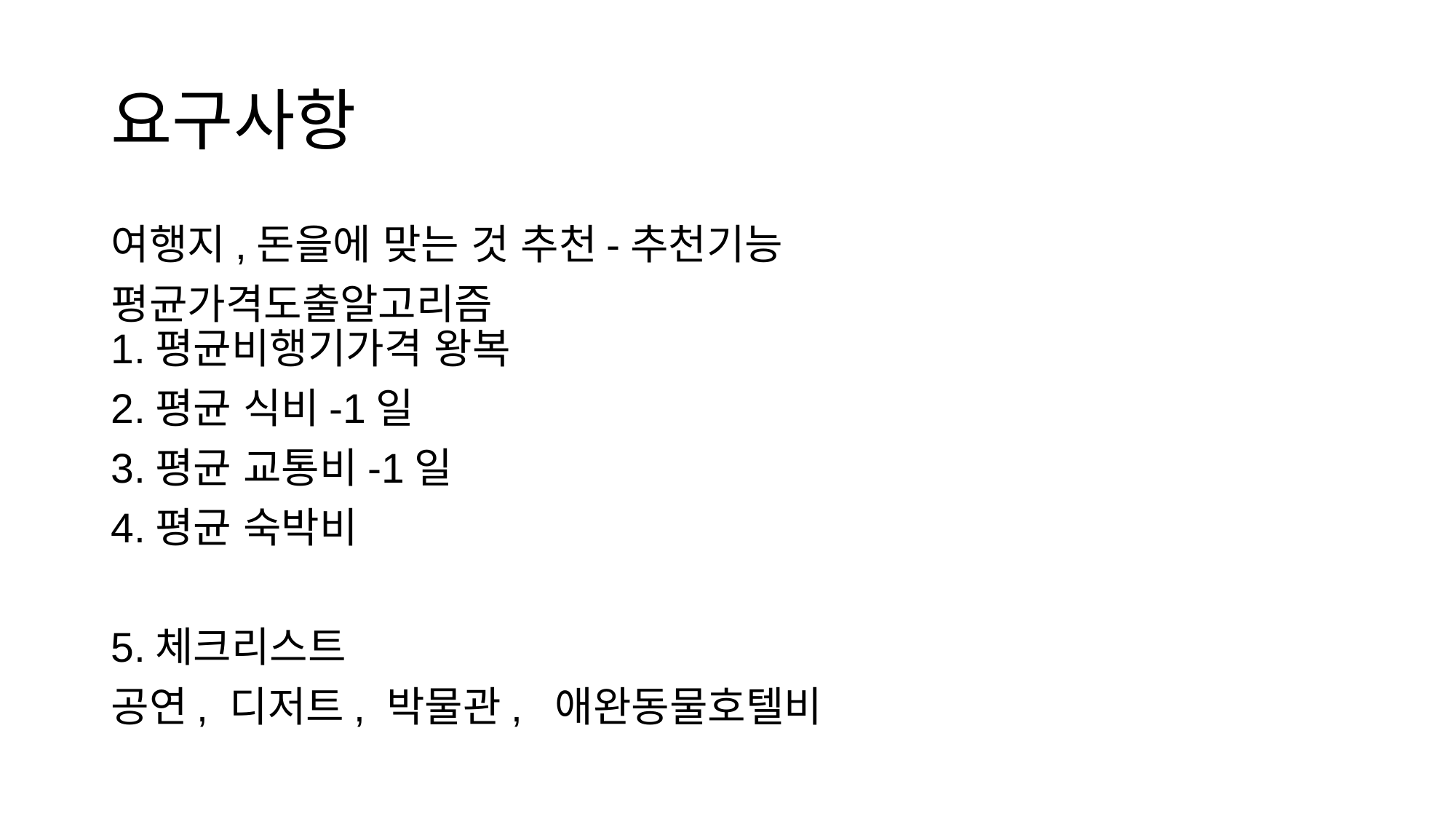

# 요구사항
여행지,돈을에 맞는 것 추천-추천기능
평균가격도출알고리즘
1.평균비행기가격 왕복
2.평균 식비-1일
3.평균 교통비-1일
4.평균 숙박비

5.체크리스트
공연, 디저트, 박물관,  애완동물호텔비